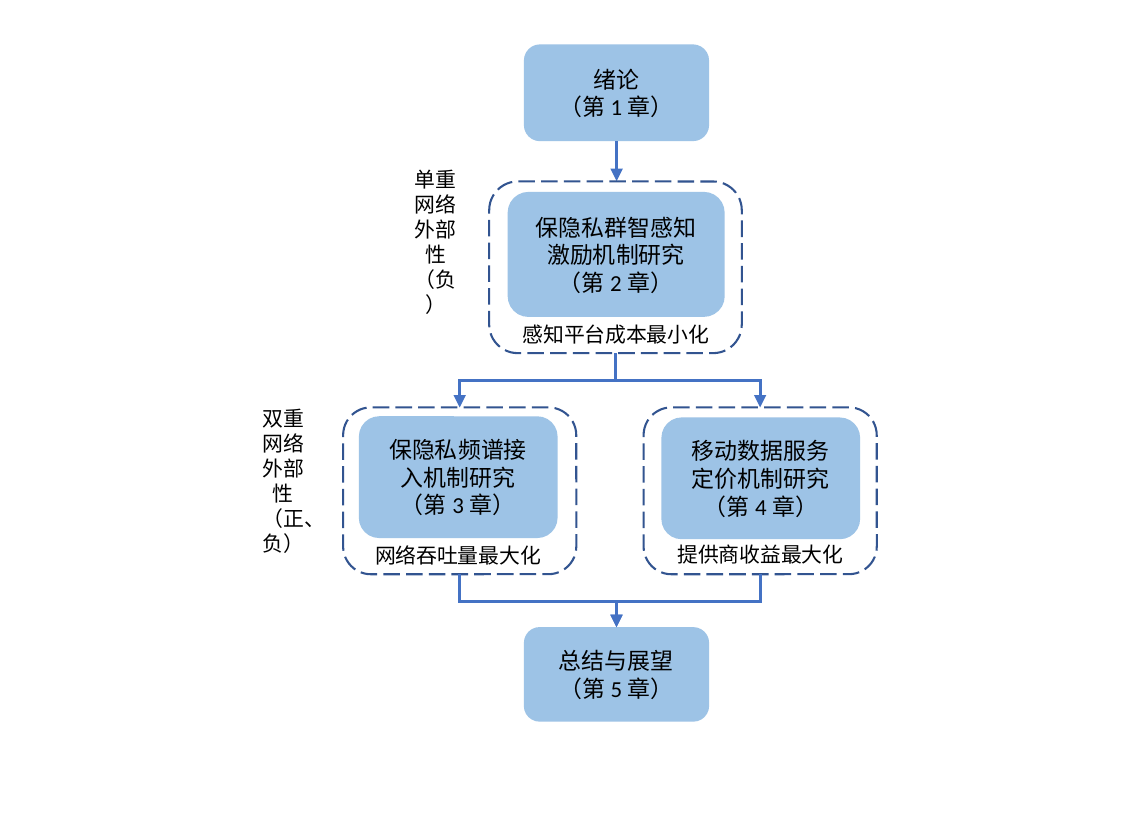

绪论
（第1章）
单重网络外部性（负）

保隐私群智感知激励机制研究（第2章）
感知平台成本最小化
双重网络外部性（正、负）

保隐私频谱接入机制研究（第3章）
移动数据服务定价机制研究（第4章）
提供商收益最大化
网络吞吐量最大化
总结与展望
（第5章）